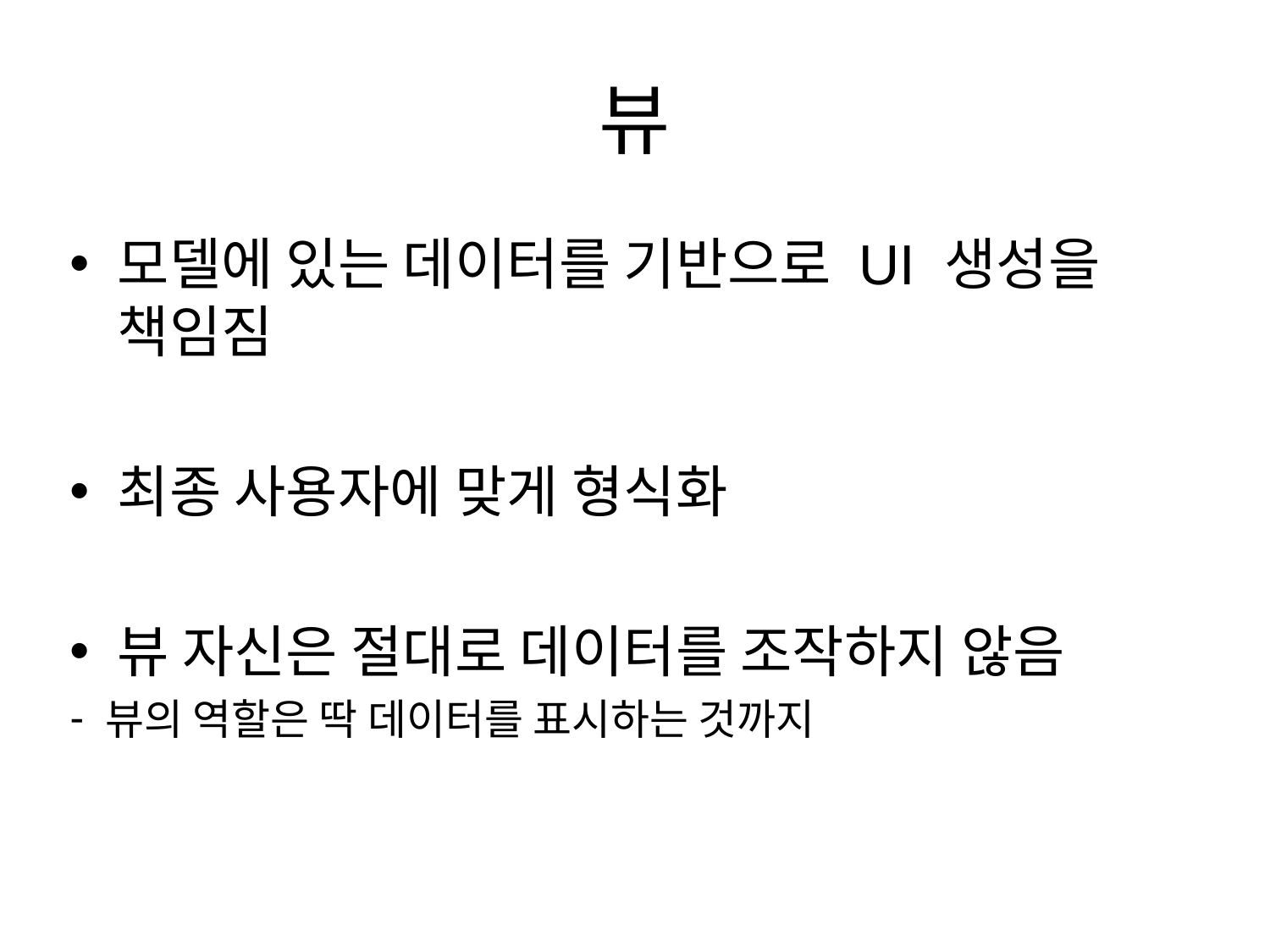

# 뷰
모델에 있는 데이터를 기반으로 UI 생성을 책임짐

최종 사용자에 맞게 형식화

뷰 자신은 절대로 데이터를 조작하지 않음
뷰의 역할은 딱 데이터를 표시하는 것까지